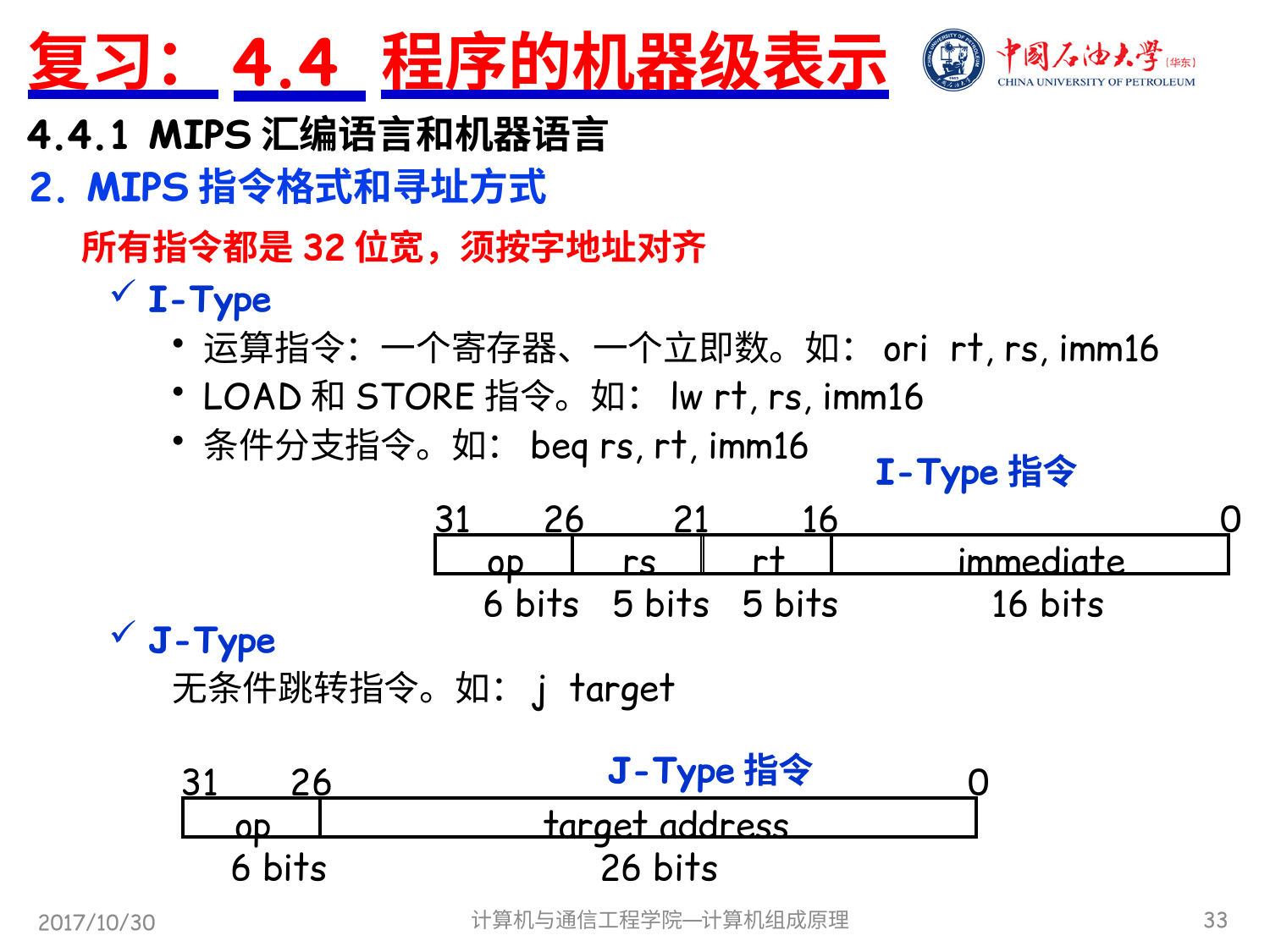

# 复习：4.4 程序的机器级表示
4.4.1 MIPS汇编语言和机器语言
2. MIPS指令格式和寻址方式
所有指令都是32位宽，须按字地址对齐
I-Type
运算指令：一个寄存器、一个立即数。如：ori  rt, rs, imm16
LOAD和STORE指令。如：lw rt, rs, imm16
条件分支指令。如：beq rs, rt, imm16

J-Type
无条件跳转指令。如：j  target
I-Type指令
31
26
21
16
0
op

rs

rt

immediate

6 bits
5 bits
5 bits
16 bits
J-Type指令
31
26
0
op

target address

6 bits
26 bits
计算机与通信工程学院—计算机组成原理
33
2017/10/30